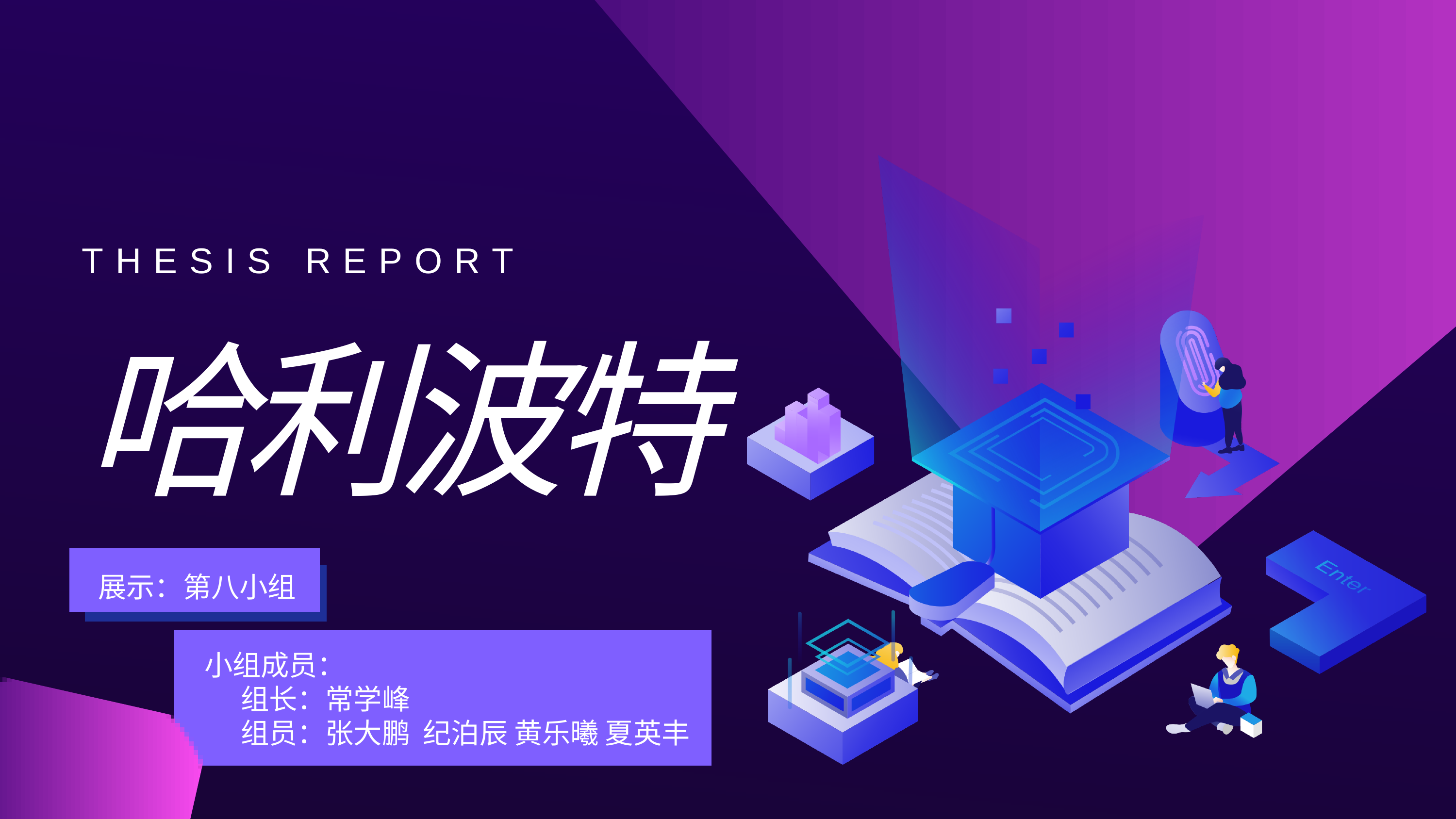

THESIS REPORT
哈利波特

展示：第八小组

小组成员：
组长：常学峰
组员：张大鹏  纪泊辰 黄乐曦 夏英丰